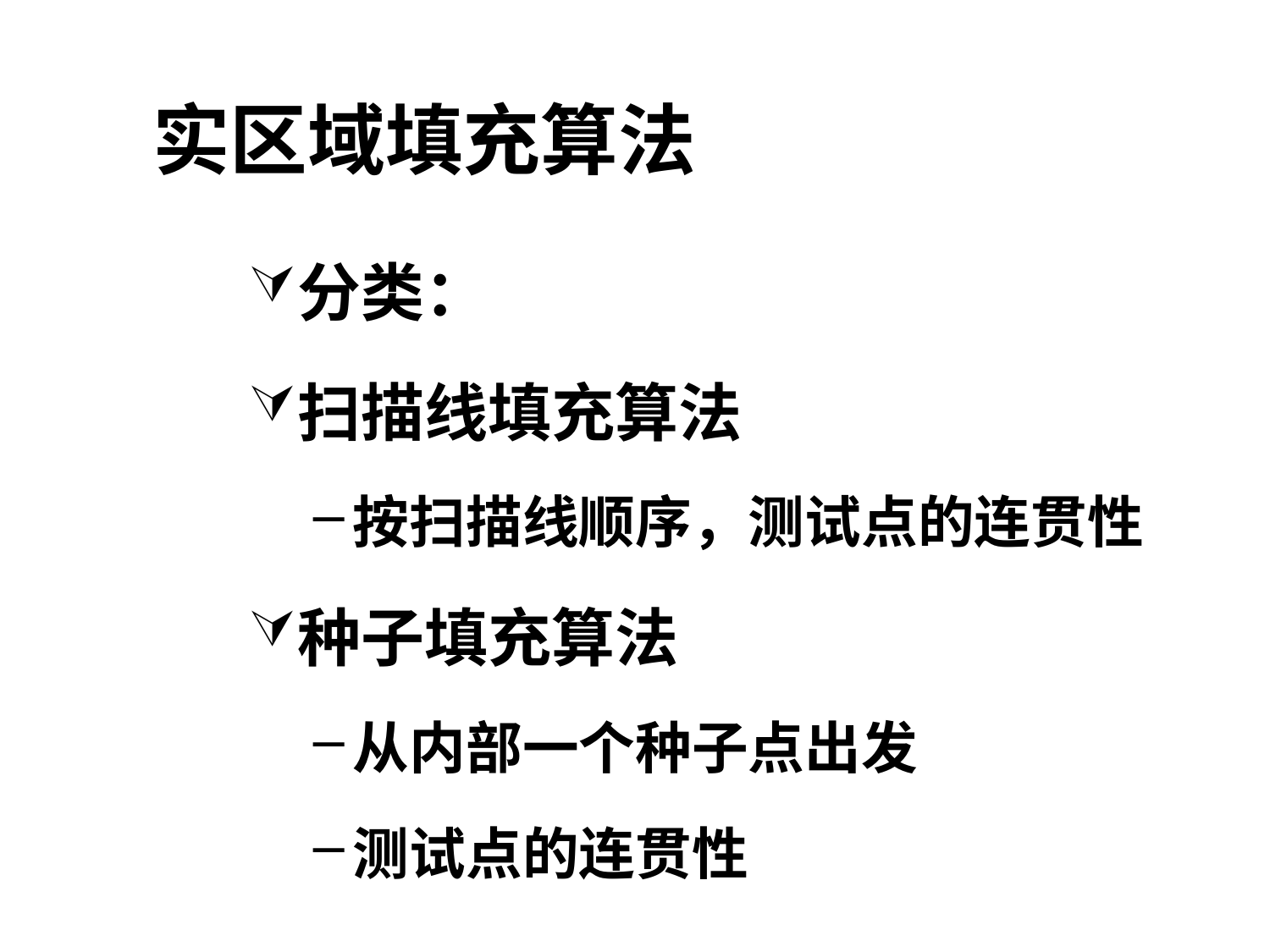

# 实区域填充算法
分类：
扫描线填充算法
按扫描线顺序，测试点的连贯性
种子填充算法
从内部一个种子点出发
测试点的连贯性